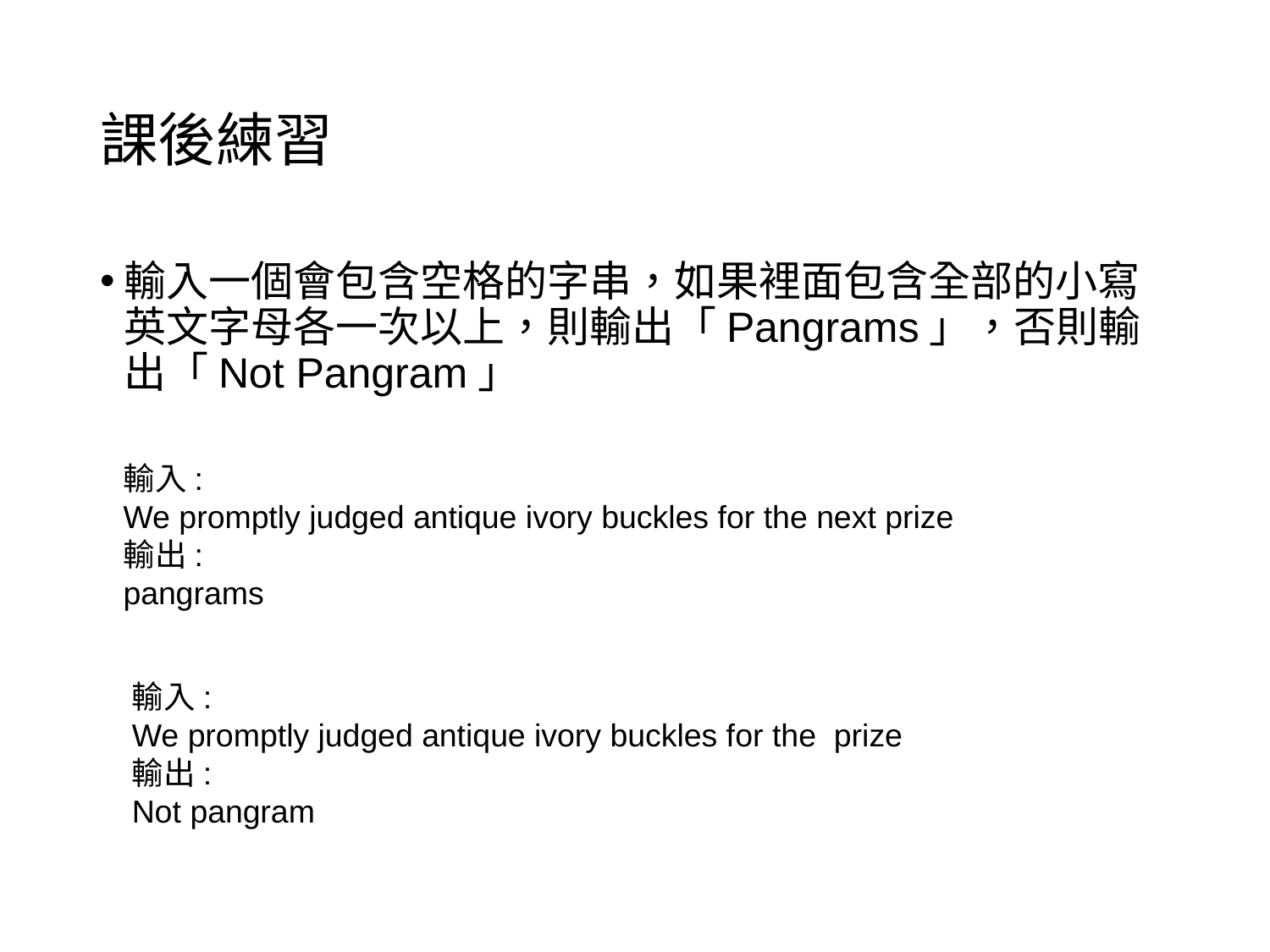

# 課後練習
輸入一個會包含空格的字串，如果裡面包含全部的小寫英文字母各一次以上，則輸出「Pangrams」，否則輸出「Not Pangram」

輸入:
We promptly judged antique ivory buckles for the next prize
輸出:
pangrams

輸入:
We promptly judged antique ivory buckles for the  prize
輸出:
Not pangram